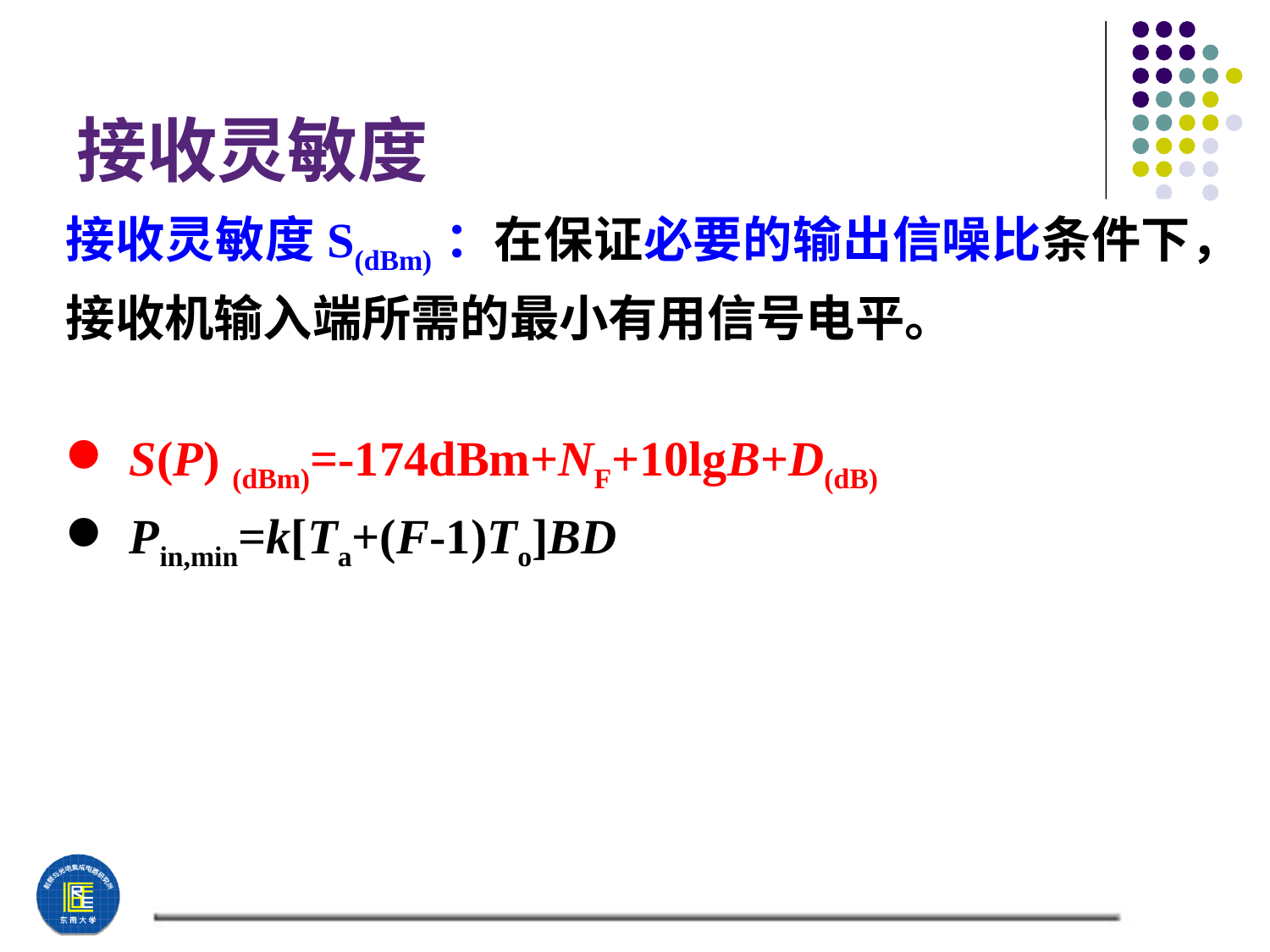

# 接收灵敏度
接收灵敏度S(dBm)：在保证必要的输出信噪比条件下，接收机输入端所需的最小有用信号电平。

S(P) (dBm)=-174dBm+NF+10lgB+D(dB)
Pin,min=k[Ta+(F-1)To]BD